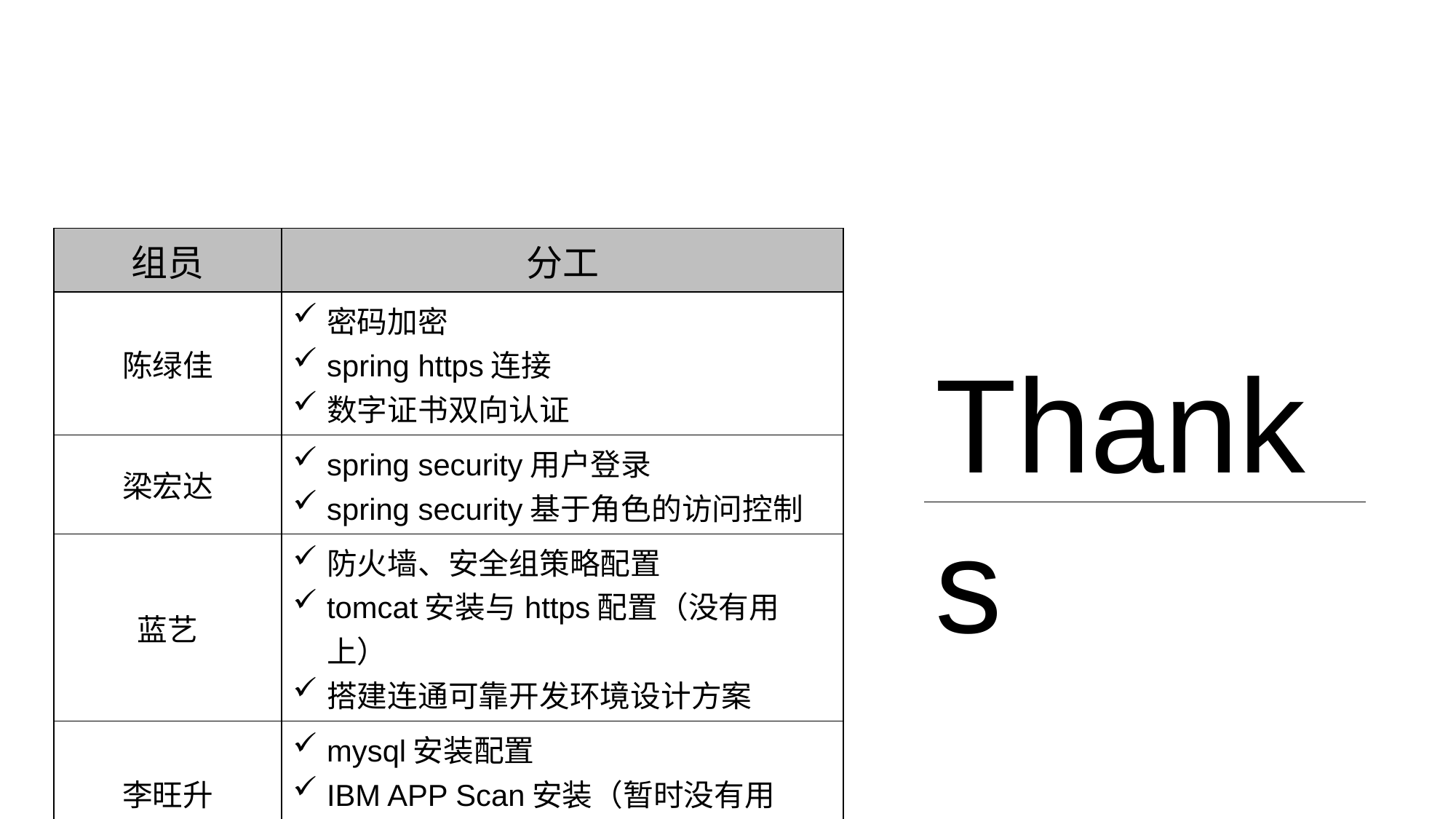

| 组员 | 分工 |
| --- | --- |
| 陈绿佳 | 密码加密 spring https连接 数字证书双向认证 |
| 梁宏达 | spring security用户登录 spring security基于角色的访问控制 |
| 蓝艺 | 防火墙、安全组策略配置 tomcat安装与https配置（没有用上） 搭建连通可靠开发环境设计方案 |
| 李旺升 | mysql安装配置 IBM APP Scan安装（暂时没有用上） |
Thanks